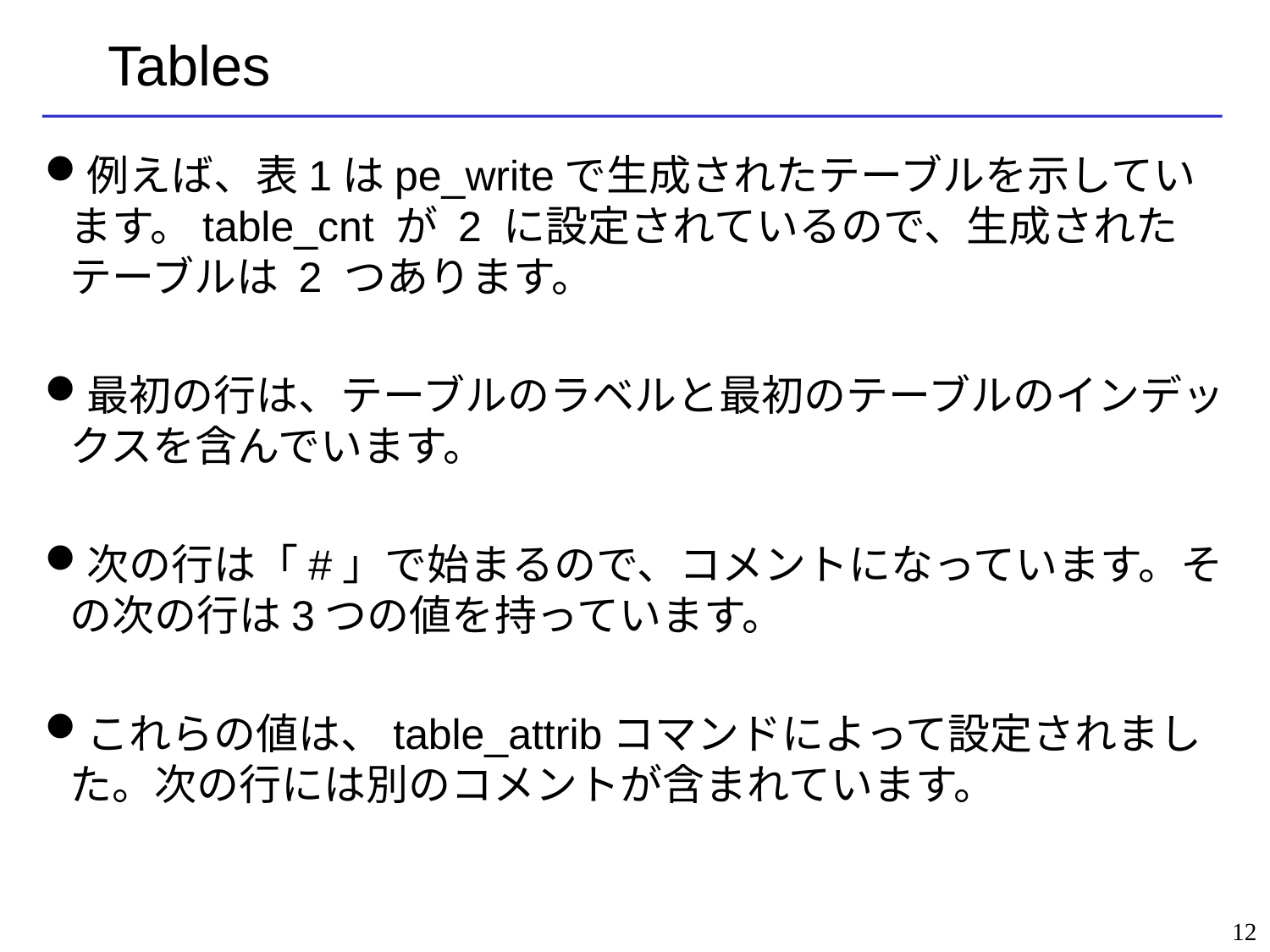

# Tables
例えば、表1はpe_writeで生成されたテーブルを示しています。table_cnt が 2 に設定されているので、生成されたテーブルは 2 つあります。

最初の行は、テーブルのラベルと最初のテーブルのインデックスを含んでいます。

次の行は「#」で始まるので、コメントになっています。その次の行は3つの値を持っています。

これらの値は、table_attribコマンドによって設定されました。次の行には別のコメントが含まれています。
12